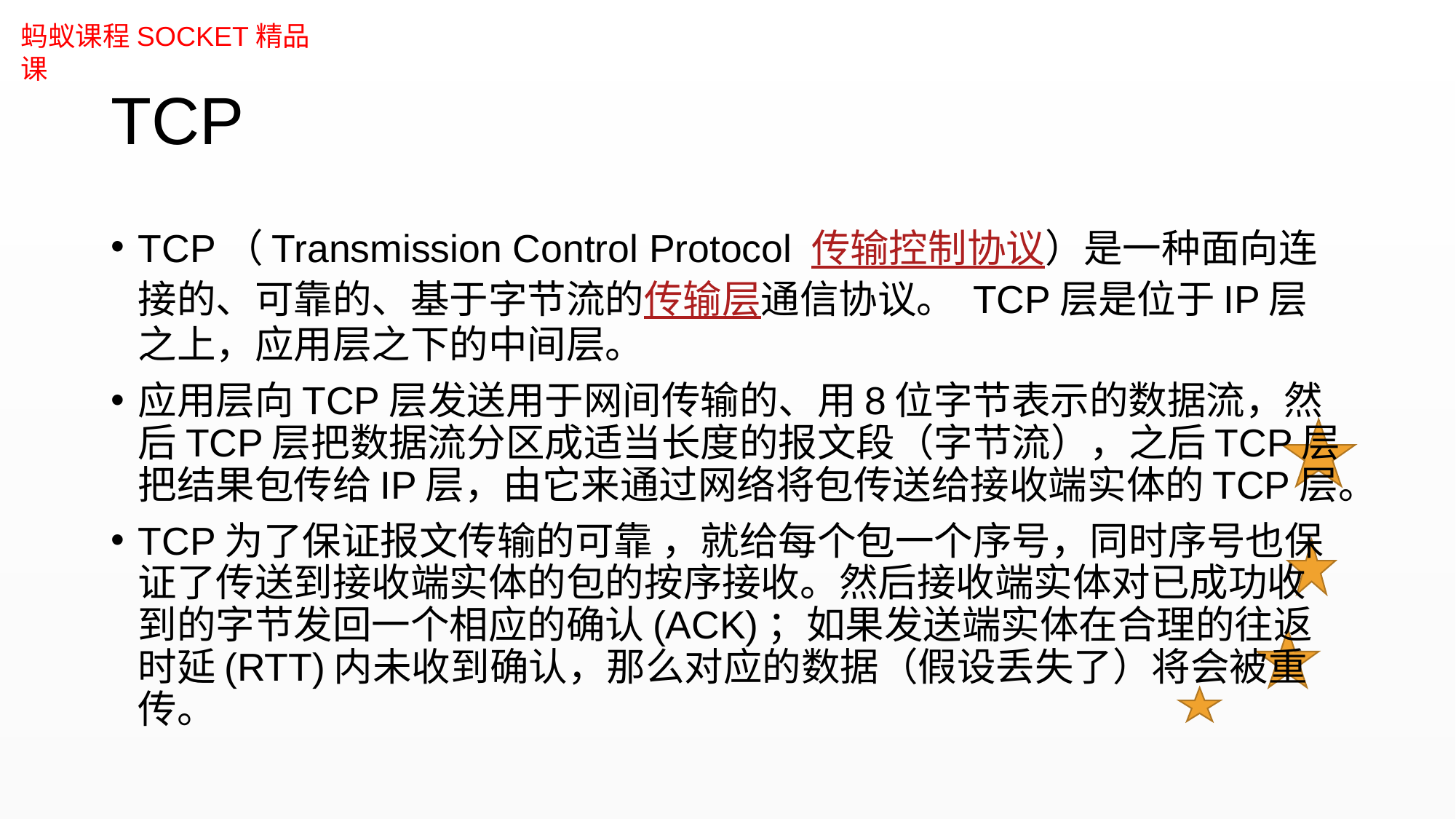

# TCP
TCP（Transmission Control Protocol 传输控制协议）是一种面向连接的、可靠的、基于字节流的传输层通信协议。 TCP层是位于IP层之上，应用层之下的中间层。
应用层向TCP层发送用于网间传输的、用8位字节表示的数据流，然后TCP层把数据流分区成适当长度的报文段（字节流），之后TCP层把结果包传给IP层，由它来通过网络将包传送给接收端实体的TCP层。
TCP为了保证报文传输的可靠 ，就给每个包一个序号，同时序号也保证了传送到接收端实体的包的按序接收。然后接收端实体对已成功收到的字节发回一个相应的确认(ACK)；如果发送端实体在合理的往返时延(RTT)内未收到确认，那么对应的数据（假设丢失了）将会被重传。